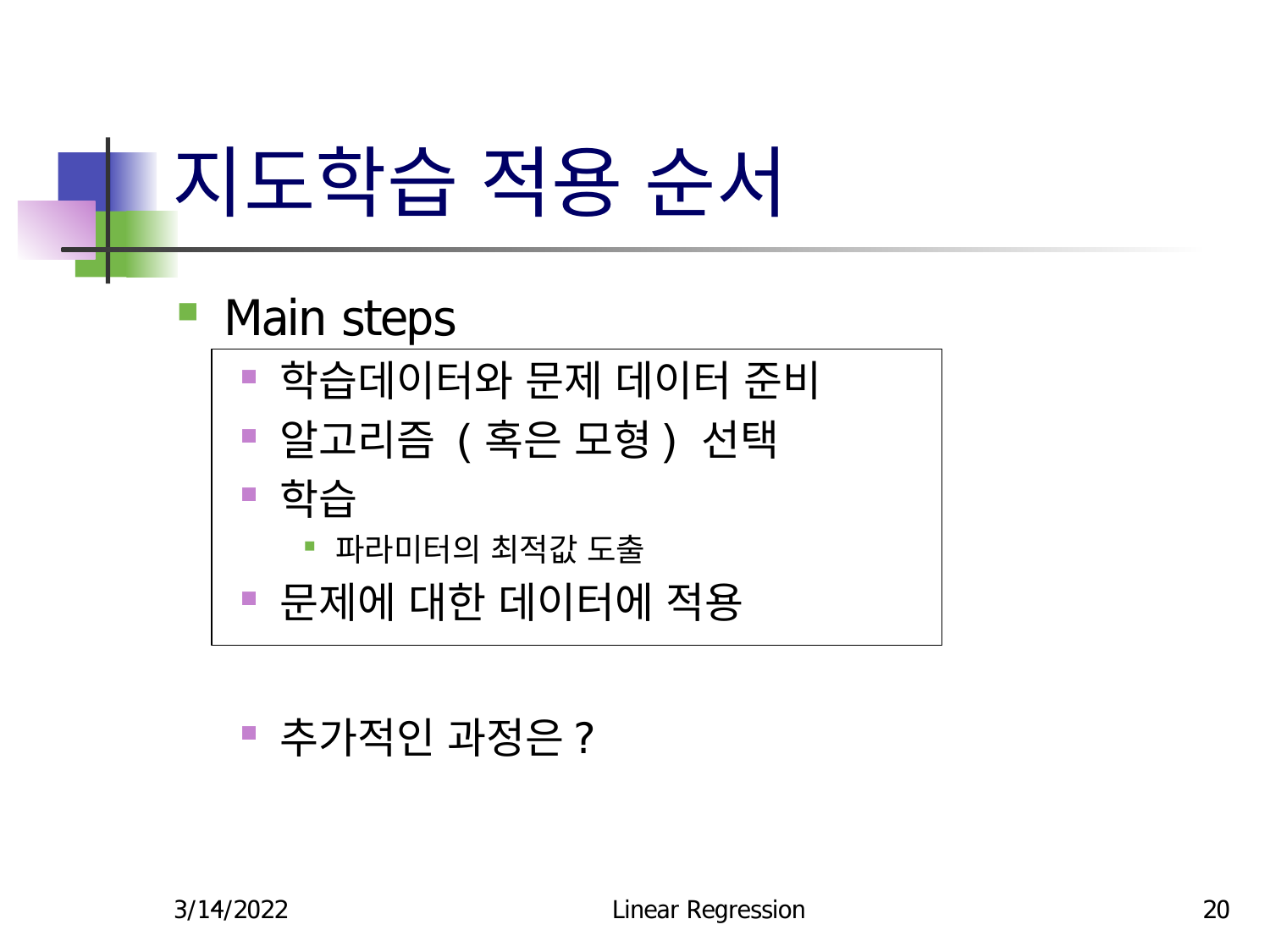

# 지도학습 적용 순서
Main steps
학습데이터와 문제 데이터 준비
알고리즘 (혹은 모형) 선택
학습
파라미터의 최적값 도출
문제에 대한 데이터에 적용

추가적인 과정은?

3/14/2022
Linear Regression
20